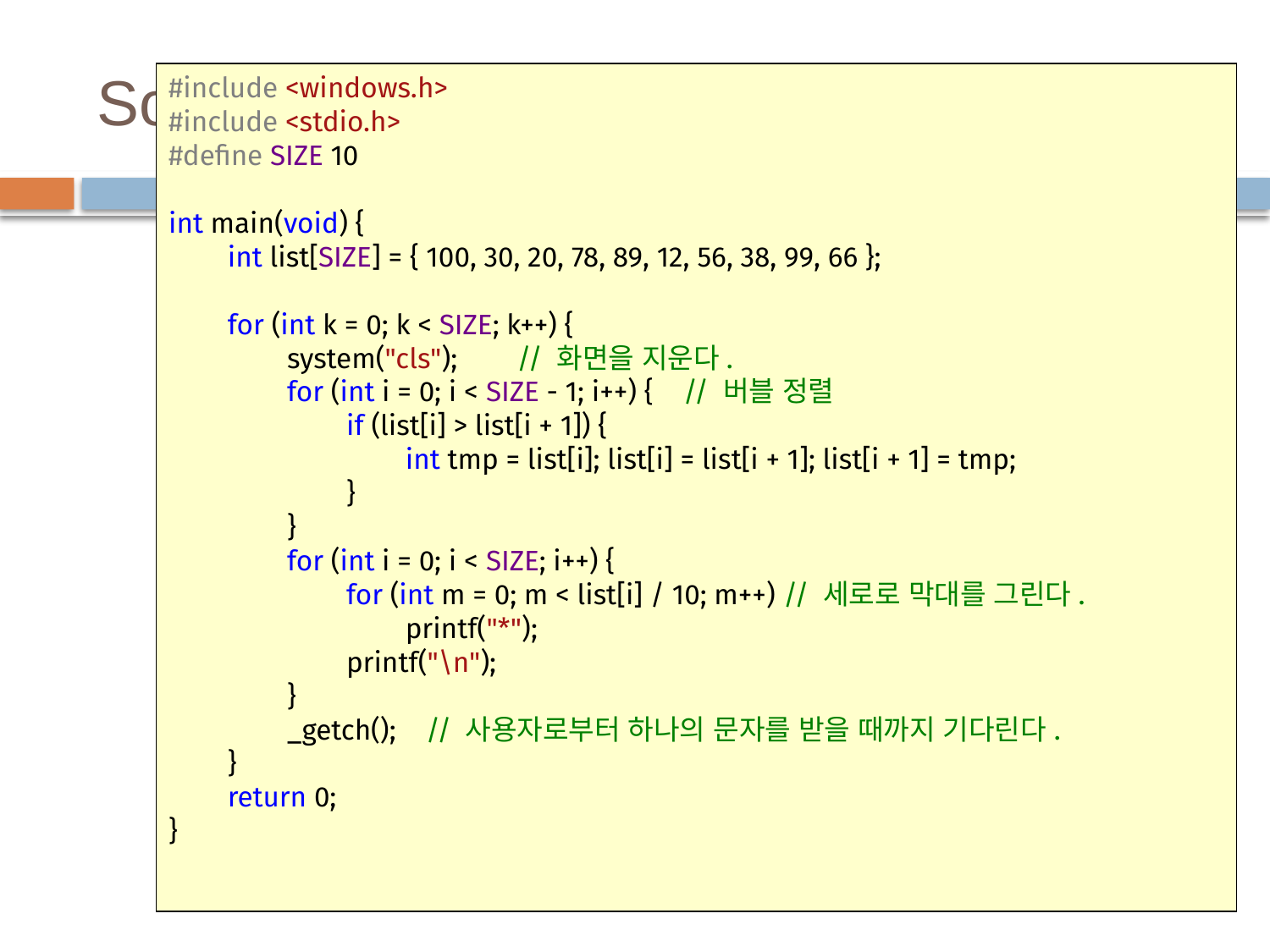

# Sol.
#include <windows.h>
#include <stdio.h>
#define SIZE 10

int main(void) {
        int list[SIZE] = { 100, 30, 20, 78, 89, 12, 56, 38, 99, 66 };

        for (int k = 0; k < SIZE; k++) {
                system("cls");        // 화면을 지운다.
                for (int i = 0; i < SIZE - 1; i++) {    // 버블 정렬
                        if (list[i] > list[i + 1]) {
                                int tmp = list[i]; list[i] = list[i + 1]; list[i + 1] = tmp;
                        }
                }
                for (int i = 0; i < SIZE; i++) {
                        for (int m = 0; m < list[i] / 10; m++) // 세로로 막대를 그린다.
                                printf("*");
                        printf("\n");
                }
                _getch();    // 사용자로부터 하나의 문자를 받을 때까지 기다린다.
        }
        return 0;
}